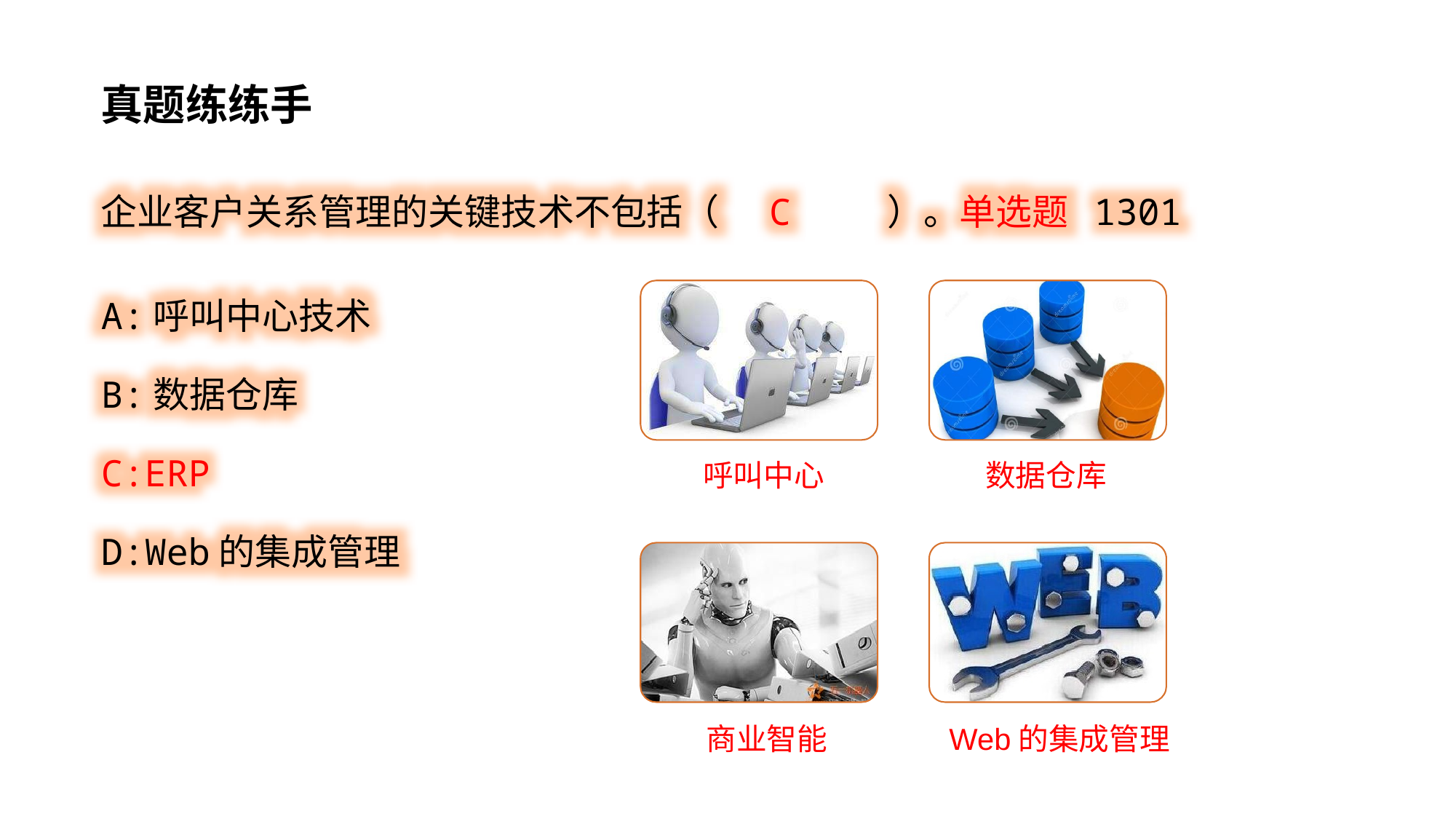

真题练练手
企业客户关系管理的关键技术不包括（     C    ）。单选题  1301

A:呼叫中心技术

B:数据仓库

C:ERP

D:Web的集成管理

呼叫中心
数据仓库

商业智能
Web的集成管理